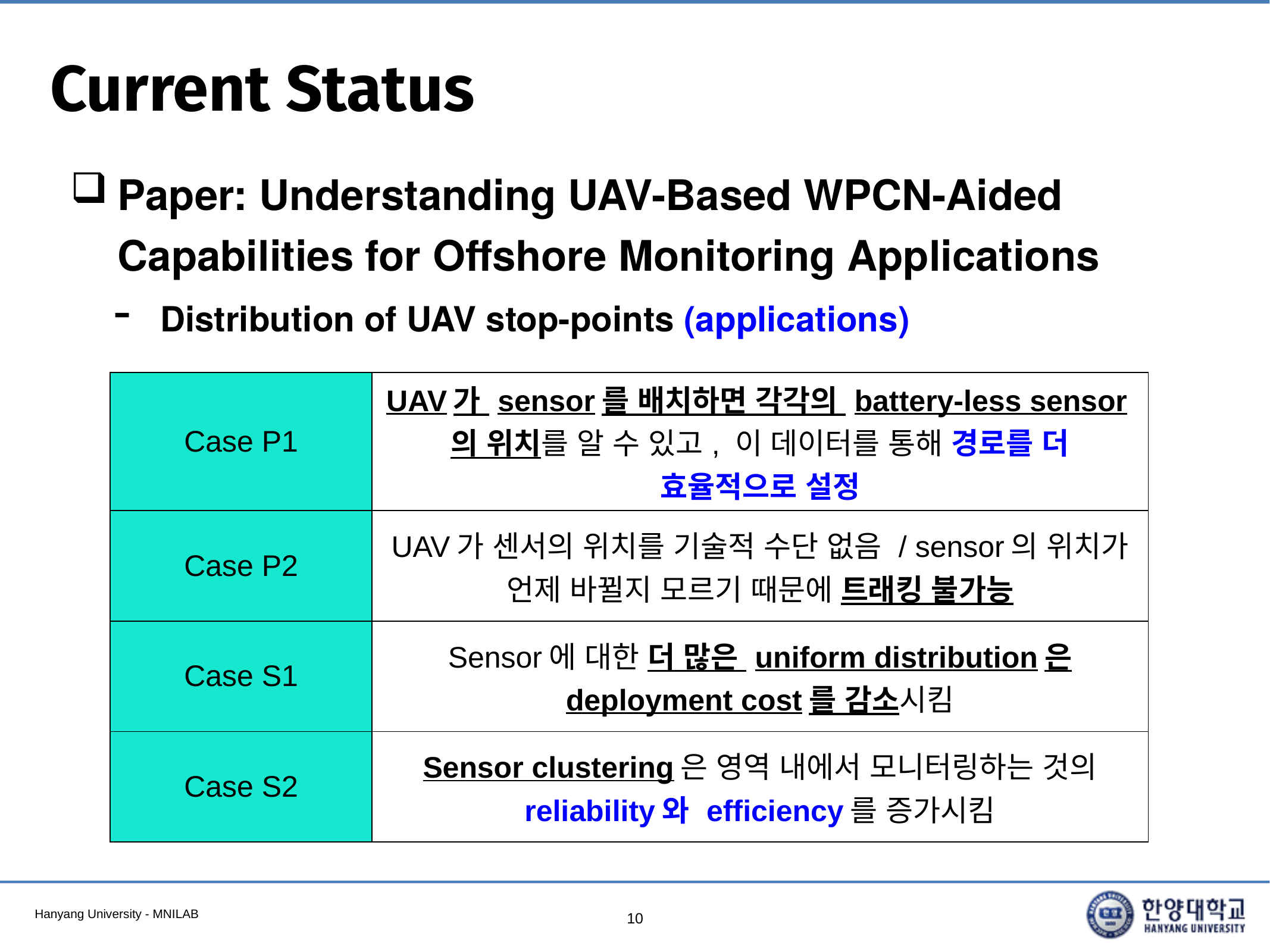

# Current Status
Paper: Understanding UAV-Based WPCN-Aided Capabilities for Offshore Monitoring Applications
Distribution of UAV stop-points (applications)
| Case P1 | UAV가 sensor를 배치하면 각각의 battery-less sensor의 위치를 알 수 있고, 이 데이터를 통해 경로를 더 효율적으로 설정 |
| --- | --- |
| Case P2 | UAV가 센서의 위치를 기술적 수단 없음 / sensor의 위치가 언제 바뀔지 모르기 때문에 트래킹 불가능 |
| Case S1 | Sensor에 대한 더 많은 uniform distribution은 deployment cost를 감소시킴 |
| Case S2 | Sensor clustering은 영역 내에서 모니터링하는 것의 reliability와 efficiency를 증가시킴 |
10